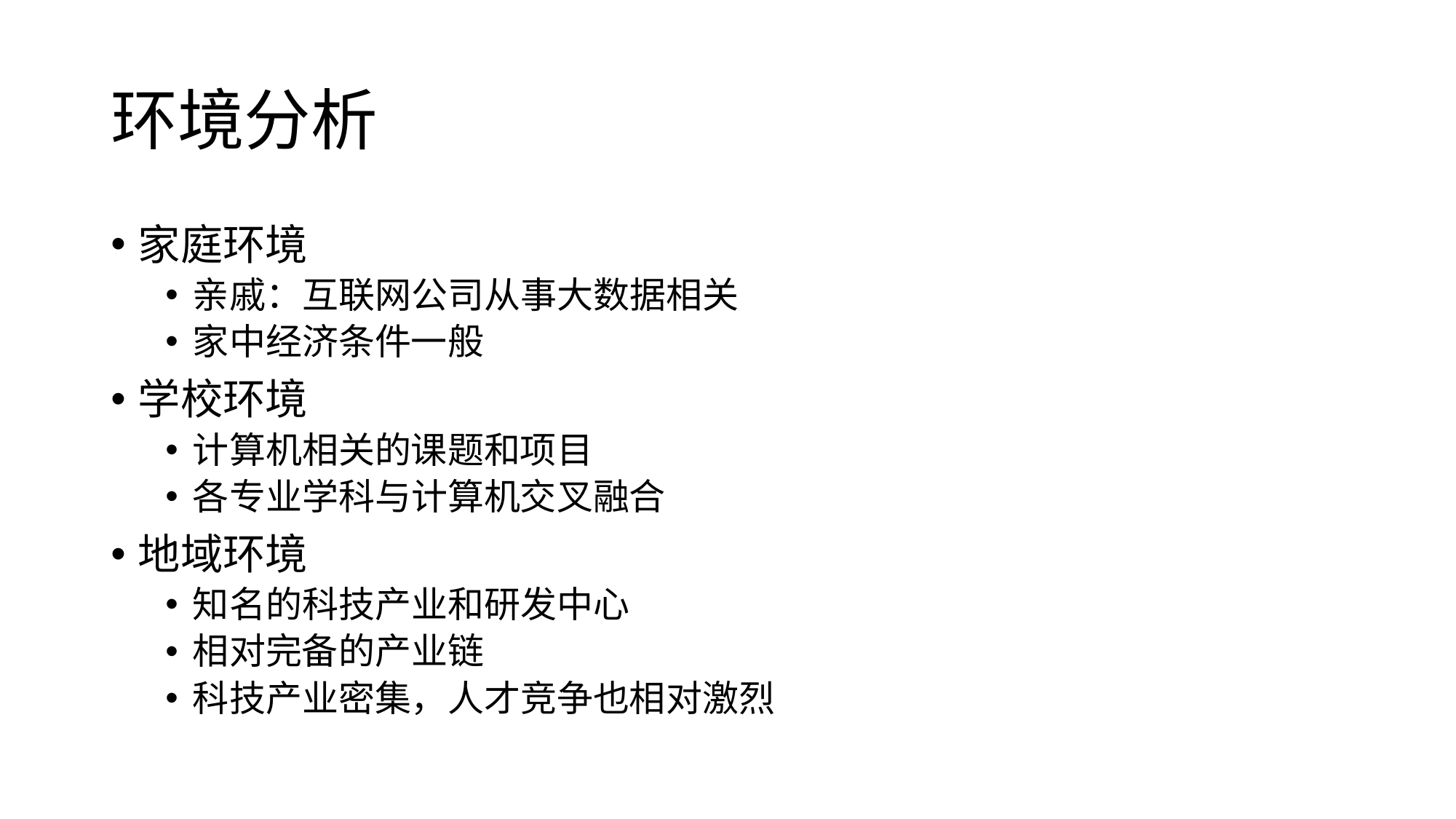

# 环境分析
家庭环境
亲戚：互联网公司从事大数据相关
家中经济条件一般
学校环境
计算机相关的课题和项目
各专业学科与计算机交叉融合
地域环境
知名的科技产业和研发中心
相对完备的产业链
科技产业密集，人才竞争也相对激烈